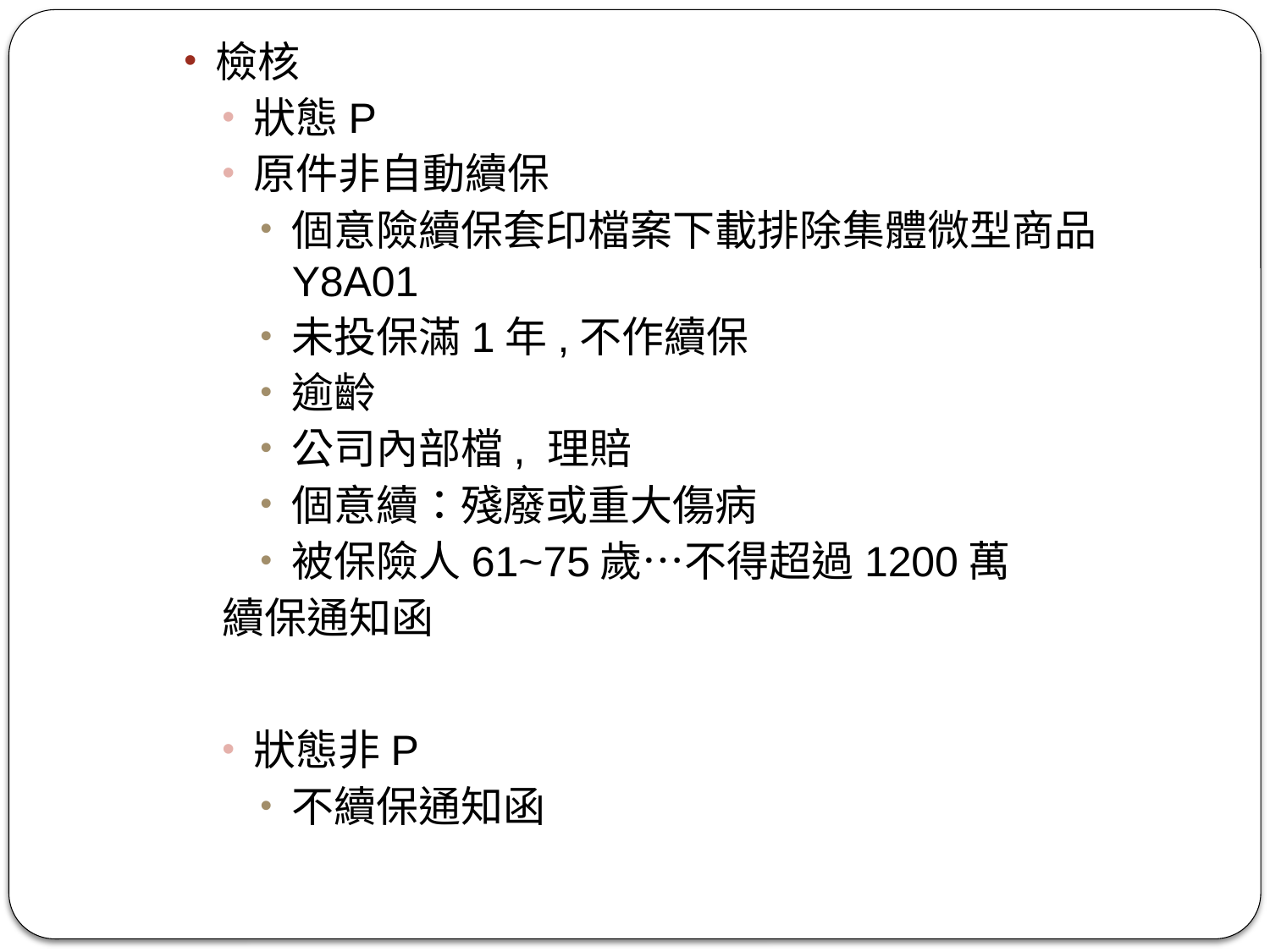

檢核
狀態P
原件非自動續保
個意險續保套印檔案下載排除集體微型商品Y8A01
未投保滿1年,不作續保
逾齡
公司內部檔, 理賠
個意續：殘廢或重大傷病
被保險人61~75歲…不得超過1200萬
續保通知函

狀態非P
不續保通知函